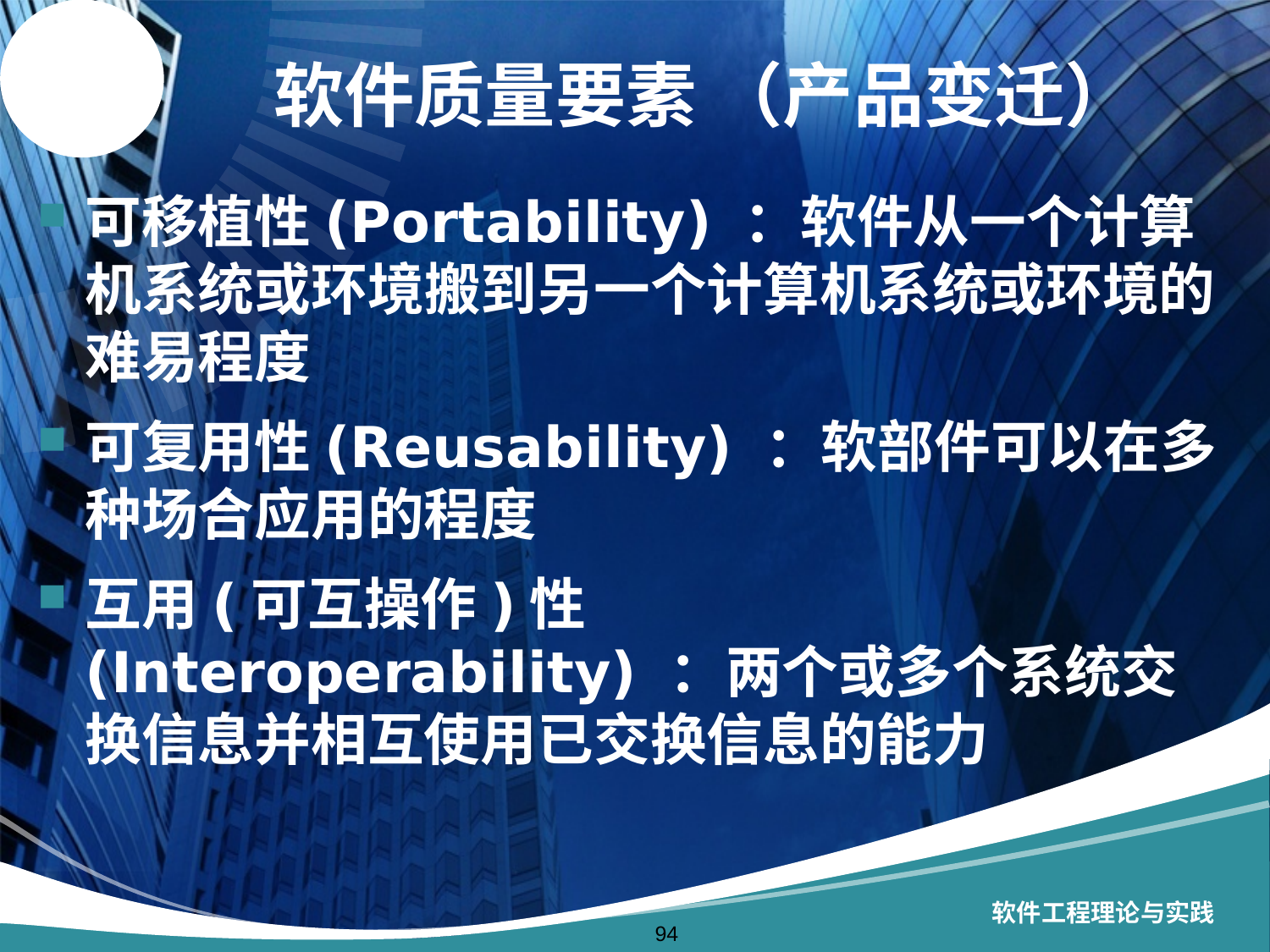

# 软件质量要素 （产品变迁）
可移植性(Portability) ：软件从一个计算机系统或环境搬到另一个计算机系统或环境的难易程度
可复用性(Reusability) ：软部件可以在多种场合应用的程度
互用(可互操作)性(Interoperability) ：两个或多个系统交换信息并相互使用已交换信息的能力

软件工程理论与实践
94